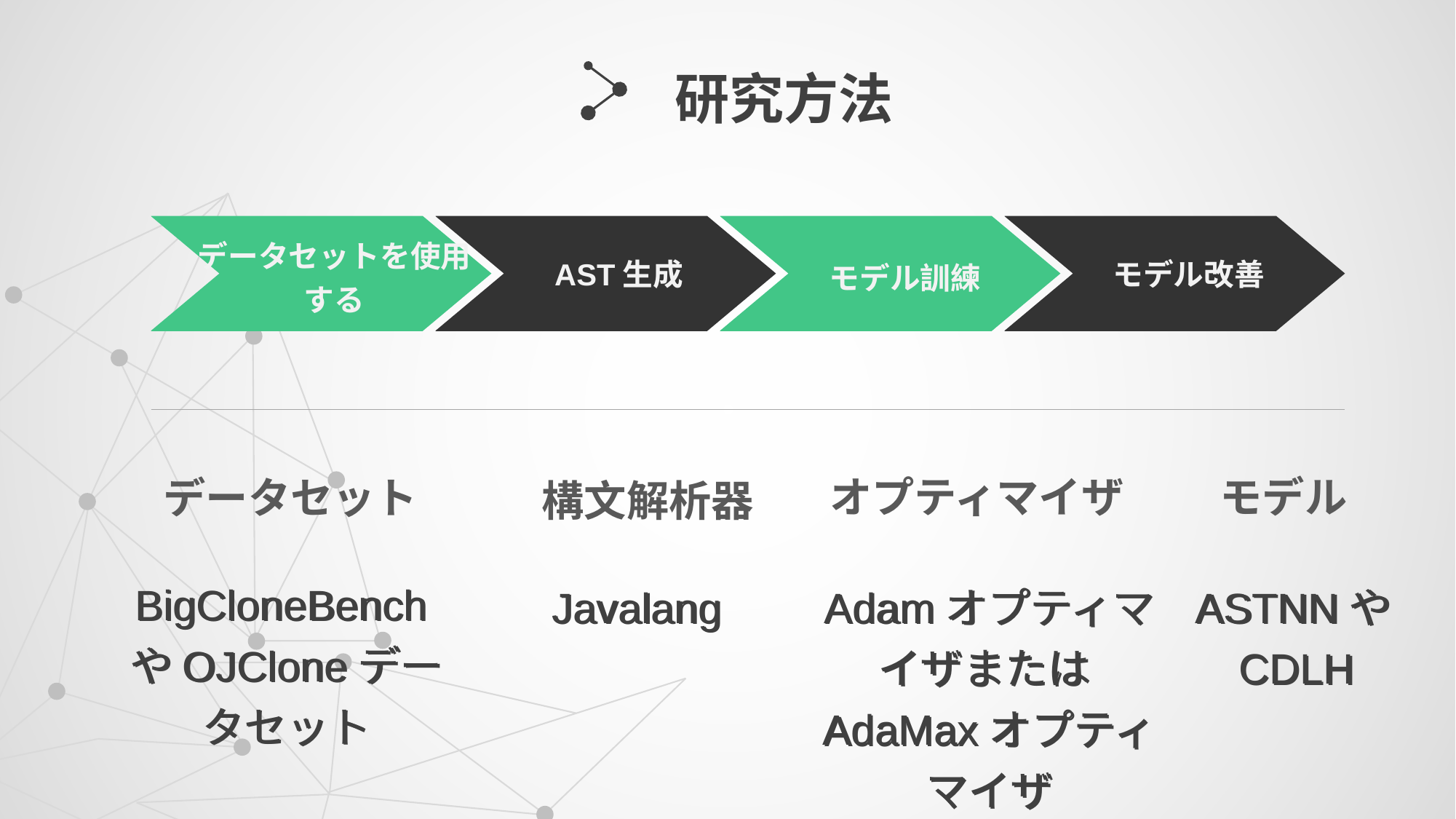

研究方法

データセットを使用する

AST生成

モデル訓練

モデル改善
オプティマイザ
モデル
データセット
構文解析器
BigCloneBenchやOJCloneデータセット
BigCloneBenchやOJCloneデータセット
Javalang
AdamオプティマイザまたはAdaMaxオプティマイザ
ASTNNやCDLH
Javalang
AdamオプティマイザまたはAdaMaxオプティマイザ
ASTNNやCDLH